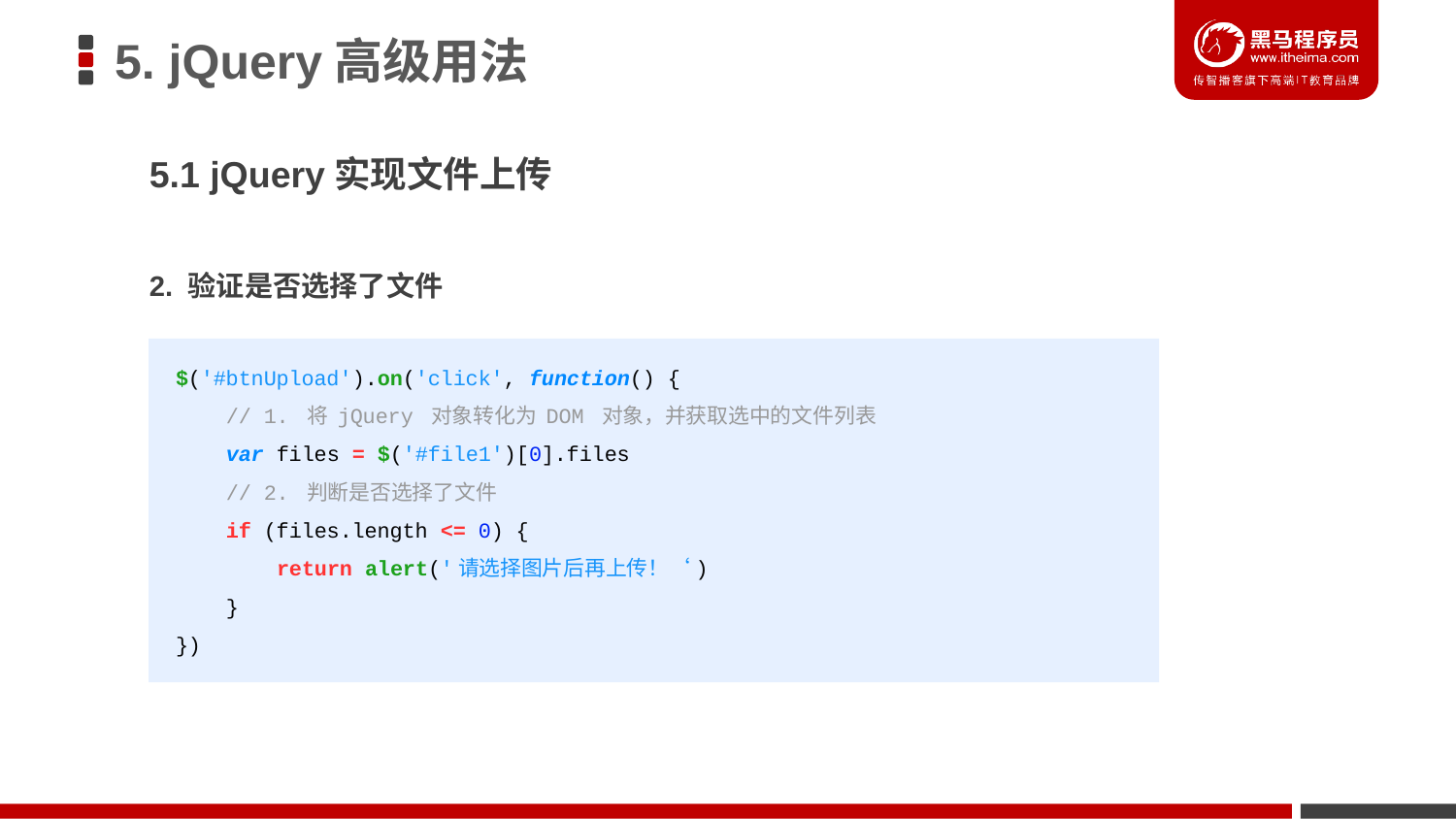

# 5. jQuery高级用法
5.1 jQuery实现文件上传
2. 验证是否选择了文件

 $('#btnUpload').on('click', function() {
     // 1. 将 jQuery 对象转化为 DOM 对象，并获取选中的文件列表
     var files = $('#file1')[0].files
     // 2. 判断是否选择了文件
     if (files.length <= 0) {
         return alert('请选择图片后再上传！‘)
     }
 })